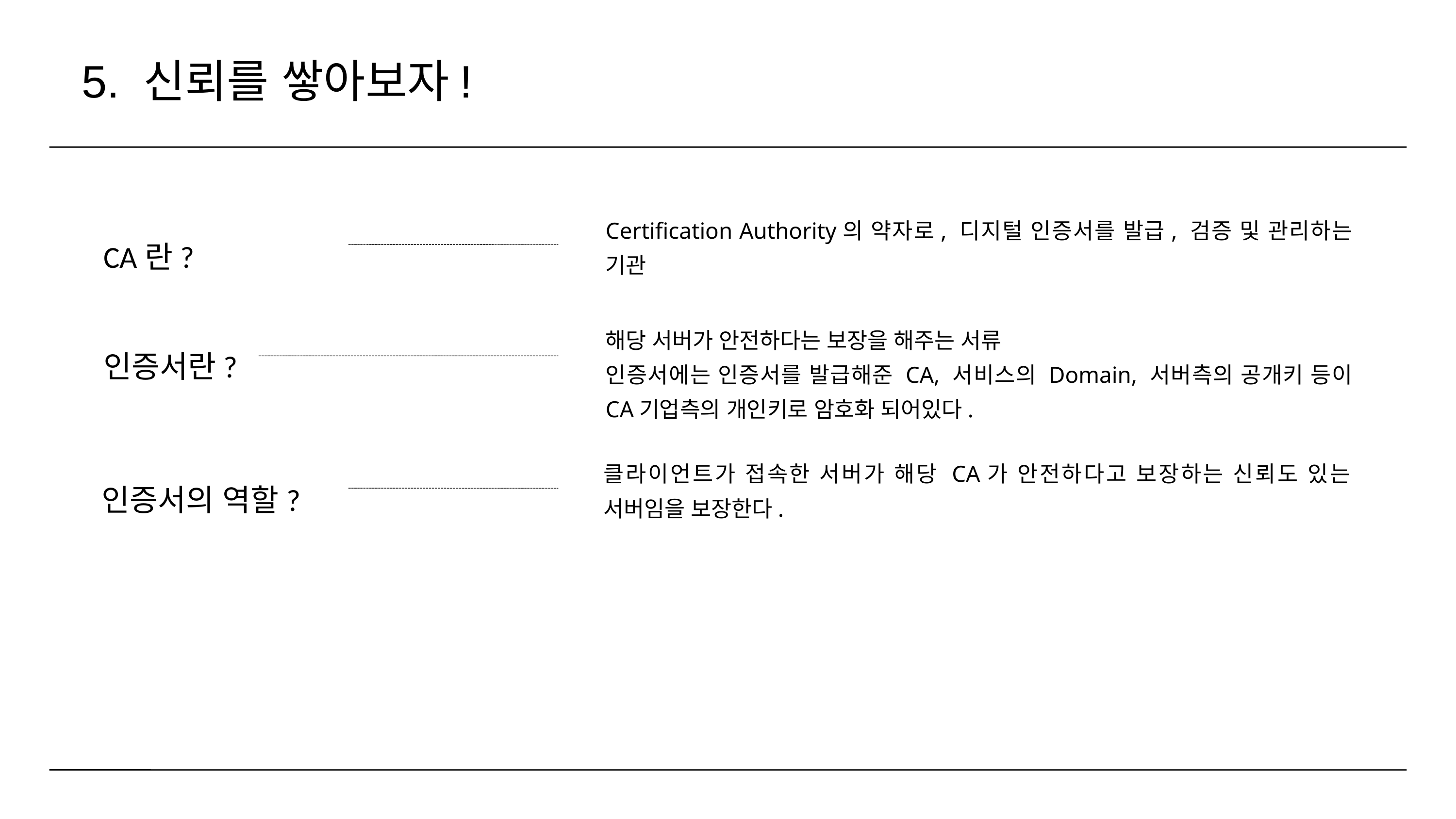

5. 신뢰를 쌓아보자!

CA란?
Certification Authority의 약자로, 디지털 인증서를 발급, 검증 및 관리하는 기관

인증서란?
해당 서버가 안전하다는 보장을 해주는 서류
인증서에는 인증서를 발급해준 CA, 서비스의 Domain, 서버측의 공개키 등이 CA기업측의 개인키로 암호화 되어있다.

인증서의 역할?
클라이언트가 접속한 서버가 해당 CA가 안전하다고 보장하는 신뢰도 있는 서버임을 보장한다.